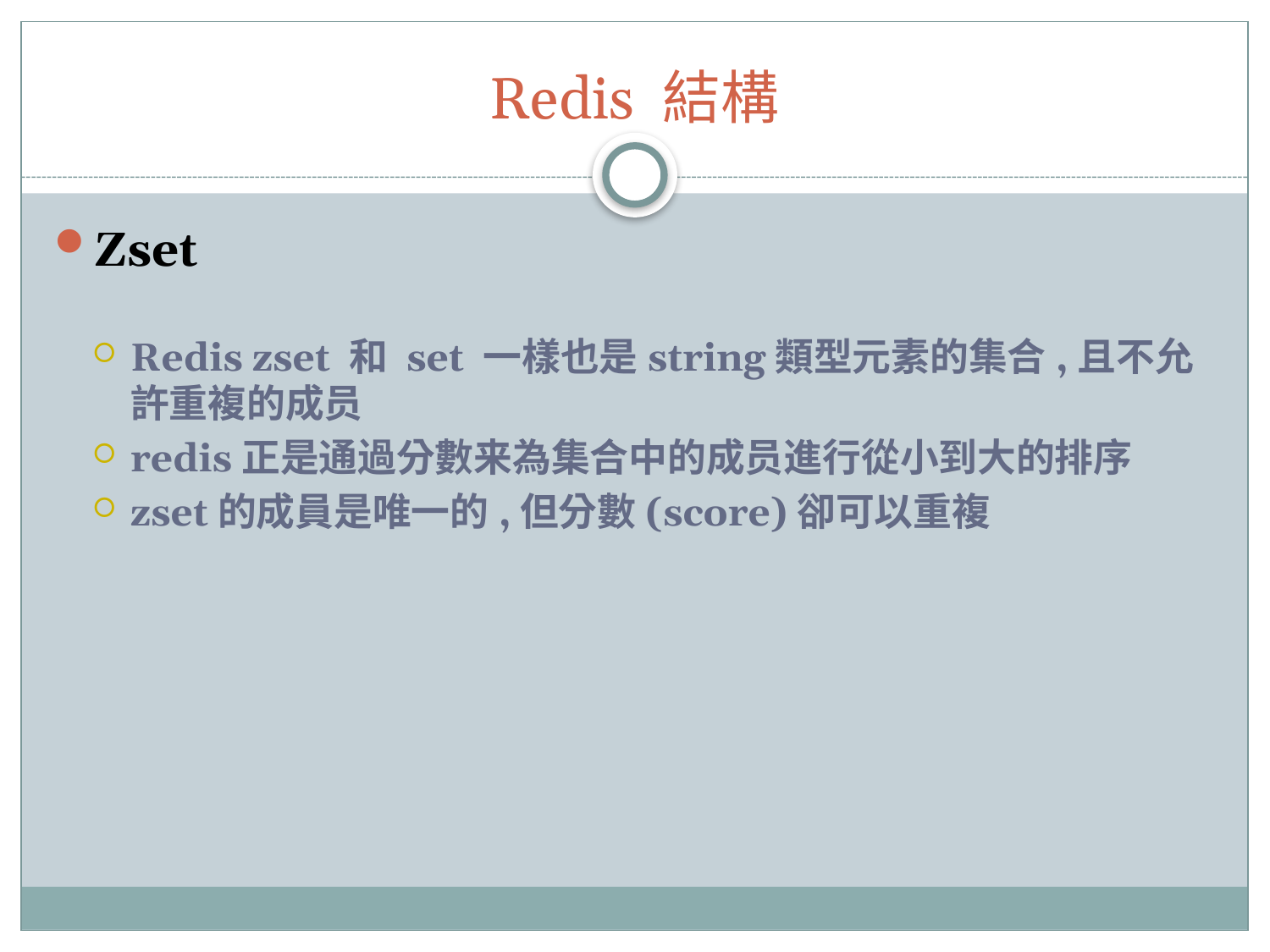

# Redis 結構
Zset

Redis zset 和 set 一樣也是string類型元素的集合,且不允許重複的成员
redis正是通過分數来為集合中的成员進行從小到大的排序
zset的成員是唯一的,但分數(score)卻可以重複